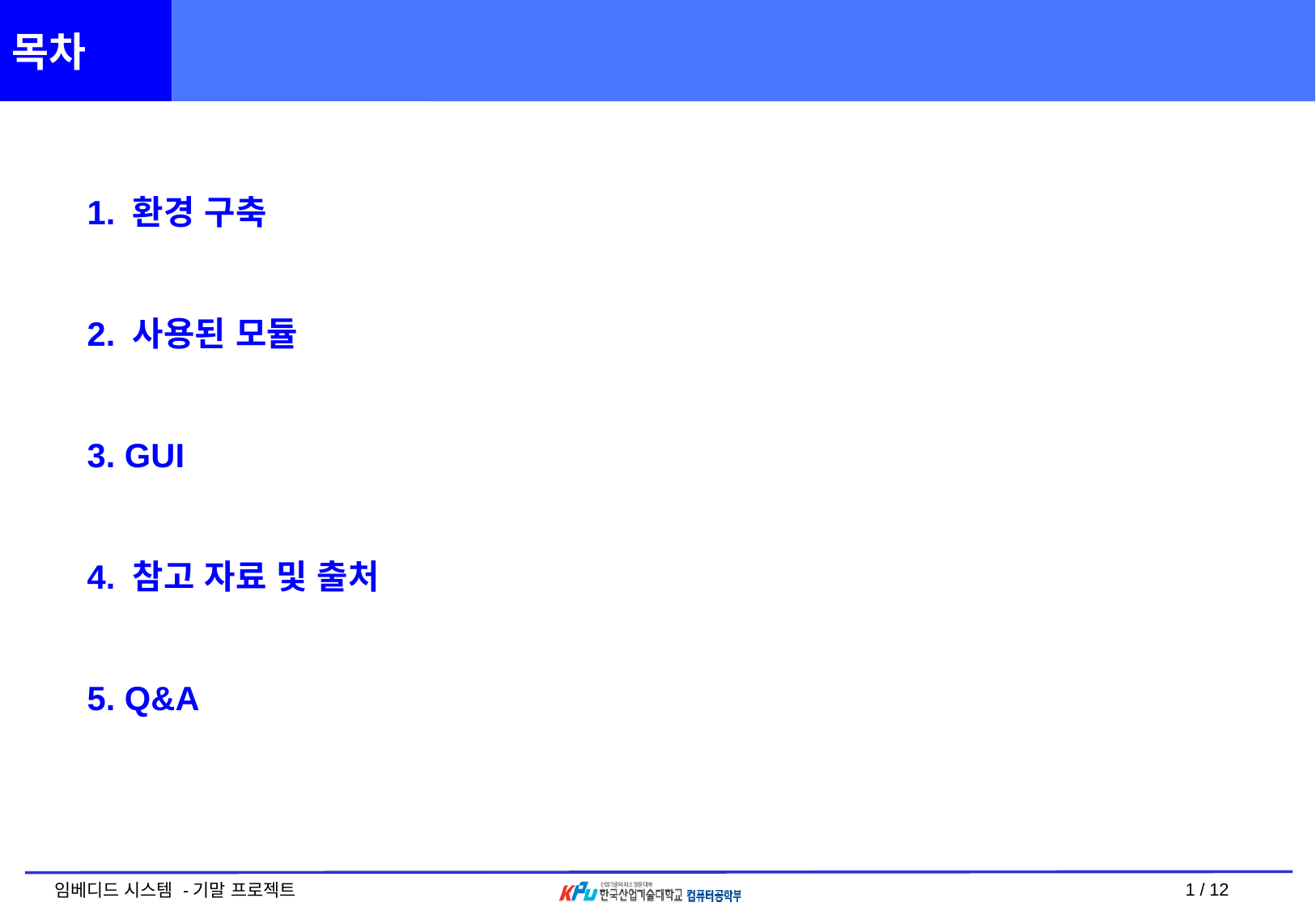

목차

# 1. 환경 구축 2. 사용된 모듈 3. GUI 4. 참고 자료 및 출처 5. Q&A
1 / 12
임베디드 시스템 -기말 프로젝트